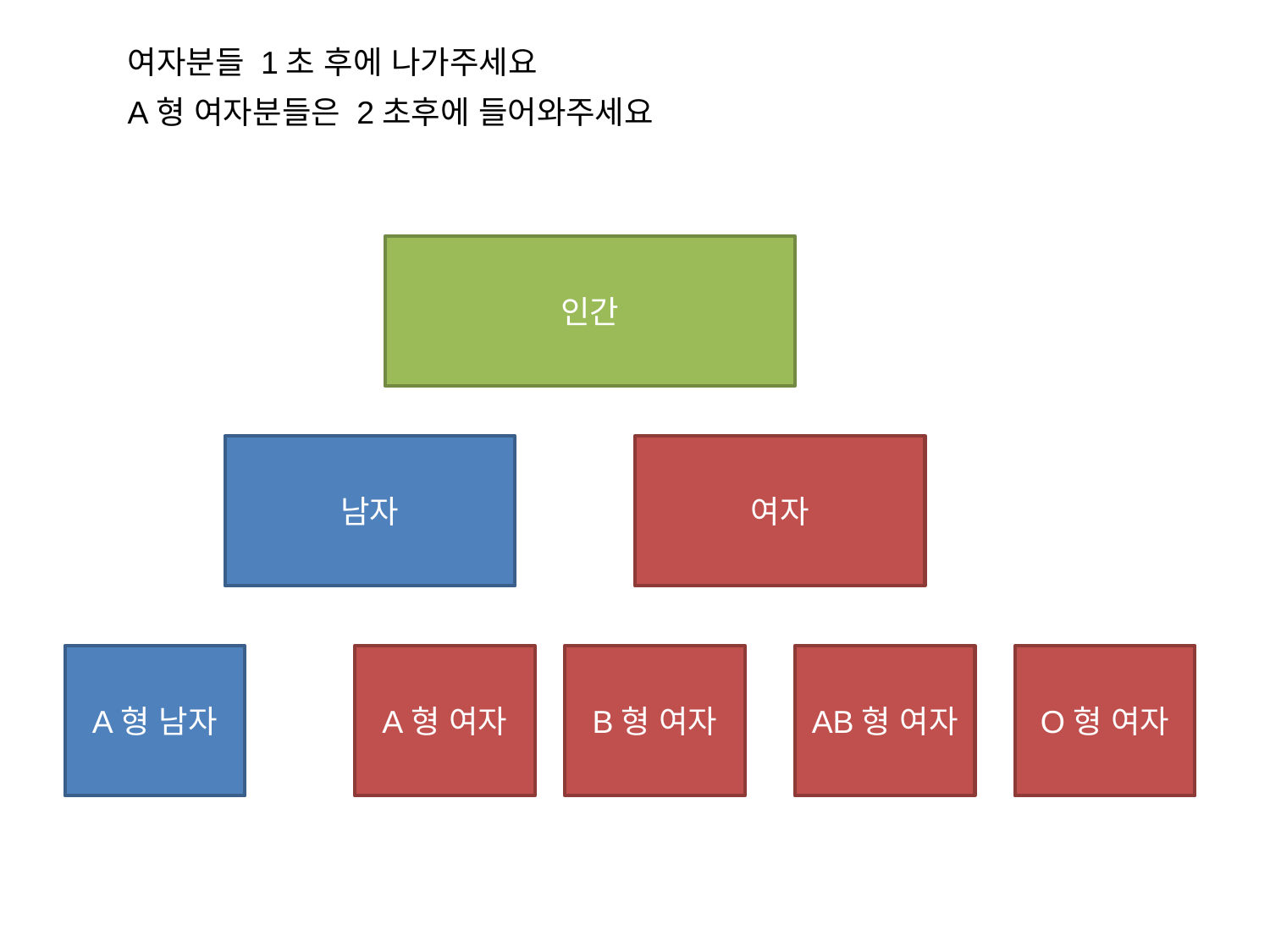

여자분들 1초 후에 나가주세요
A형 여자분들은 2초후에 들어와주세요
인간
남자
여자
A형 남자
A형 여자
B형 여자
AB형 여자
O형 여자